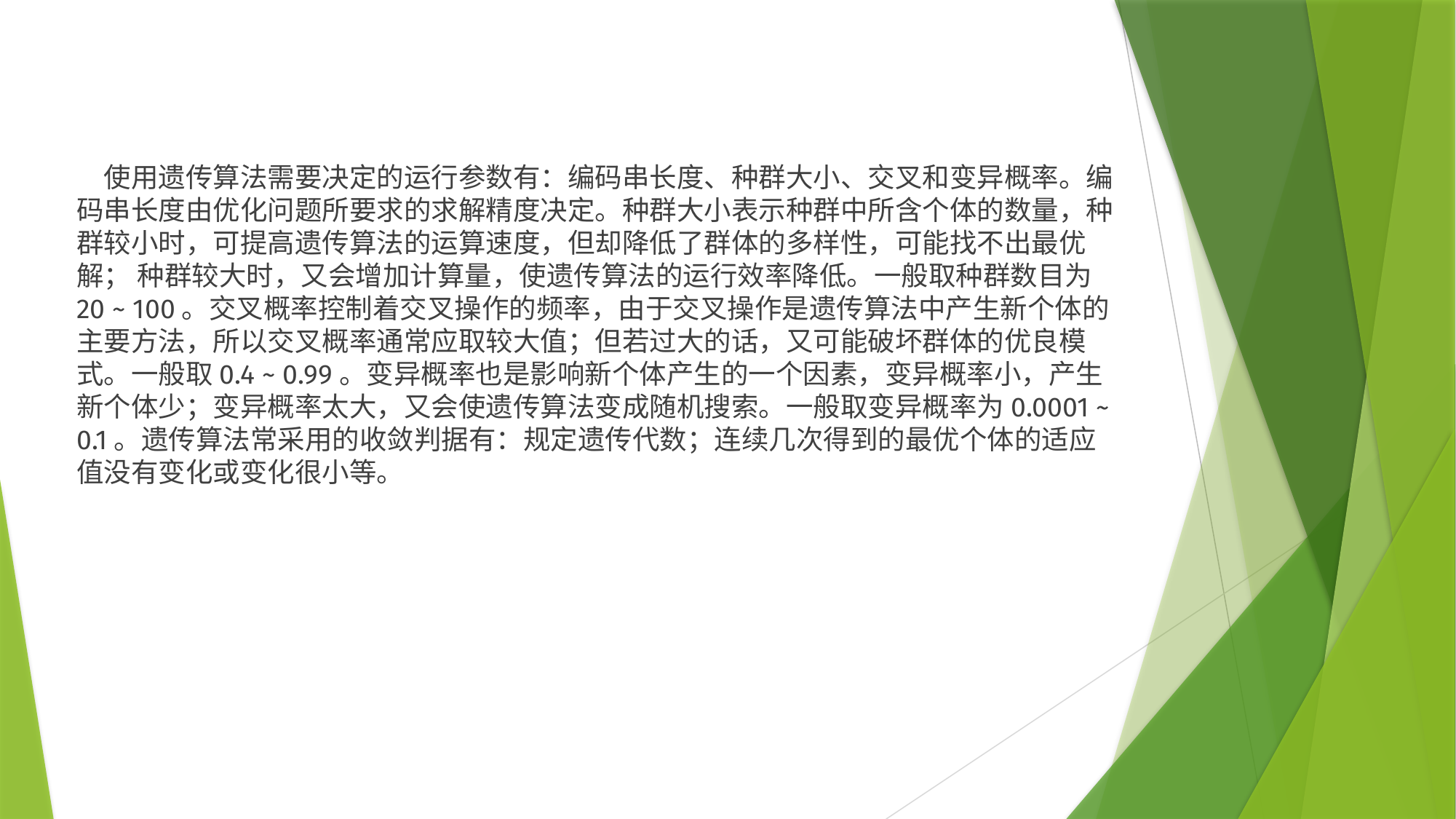

使用遗传算法需要决定的运行参数有：编码串长度、种群大小、交叉和变异概率。编码串长度由优化问题所要求的求解精度决定。种群大小表示种群中所含个体的数量，种群较小时，可提高遗传算法的运算速度，但却降低了群体的多样性，可能找不出最优解； 种群较大时，又会增加计算量，使遗传算法的运行效率降低。一般取种群数目为20 ~ 100。交叉概率控制着交叉操作的频率，由于交叉操作是遗传算法中产生新个体的主要方法，所以交叉概率通常应取较大值；但若过大的话，又可能破坏群体的优良模式。一般取0.4 ~ 0.99。变异概率也是影响新个体产生的一个因素，变异概率小，产生新个体少；变异概率太大，又会使遗传算法变成随机搜索。一般取变异概率为0.0001 ~ 0.1。遗传算法常采用的收敛判据有：规定遗传代数；连续几次得到的最优个体的适应值没有变化或变化很小等。